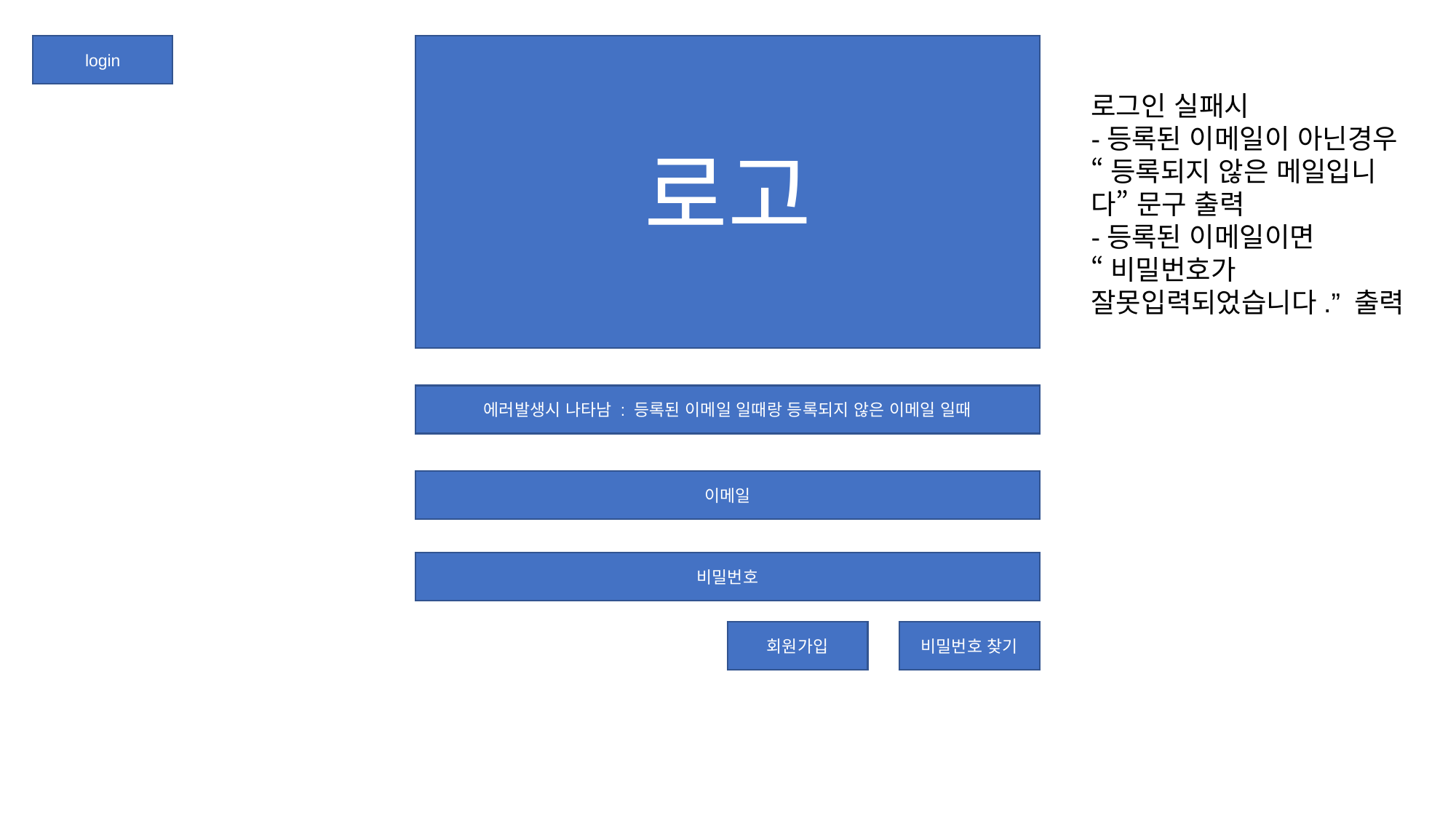

login
로고
로그인 실패시
-등록된 이메일이 아닌경우
“등록되지 않은 메일입니다” 문구 출력
-등록된 이메일이면
“비밀번호가 잘못입력되었습니다.” 출력
에러발생시 나타남 : 등록된 이메일 일때랑 등록되지 않은 이메일 일때
이메일
비밀번호
회원가입
비밀번호 찾기